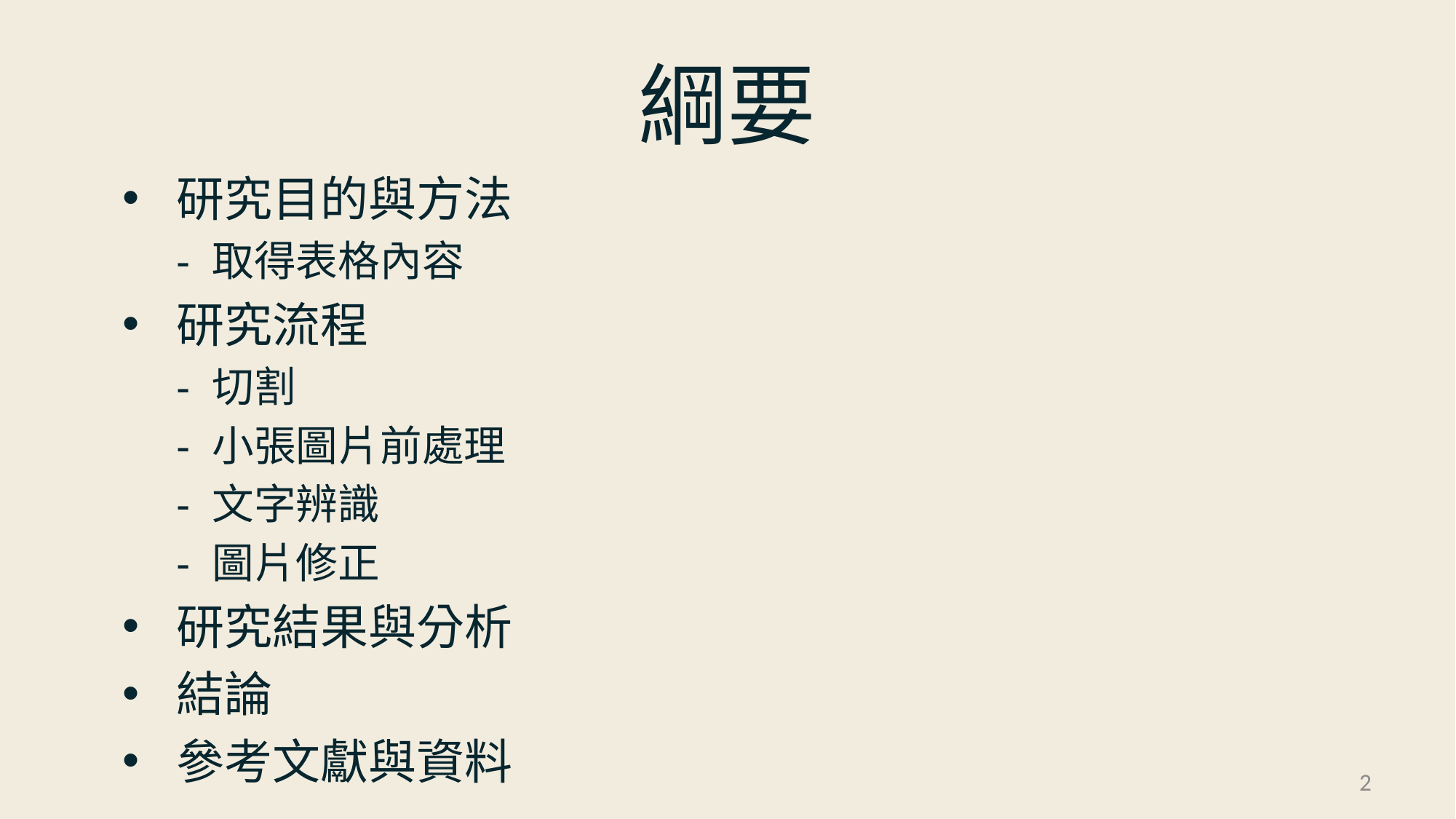

綱要
研究目的與方法
- 取得表格內容
研究流程
- 切割
- 小張圖片前處理
- 文字辨識
- 圖片修正
研究結果與分析
結論
參考文獻與資料

2